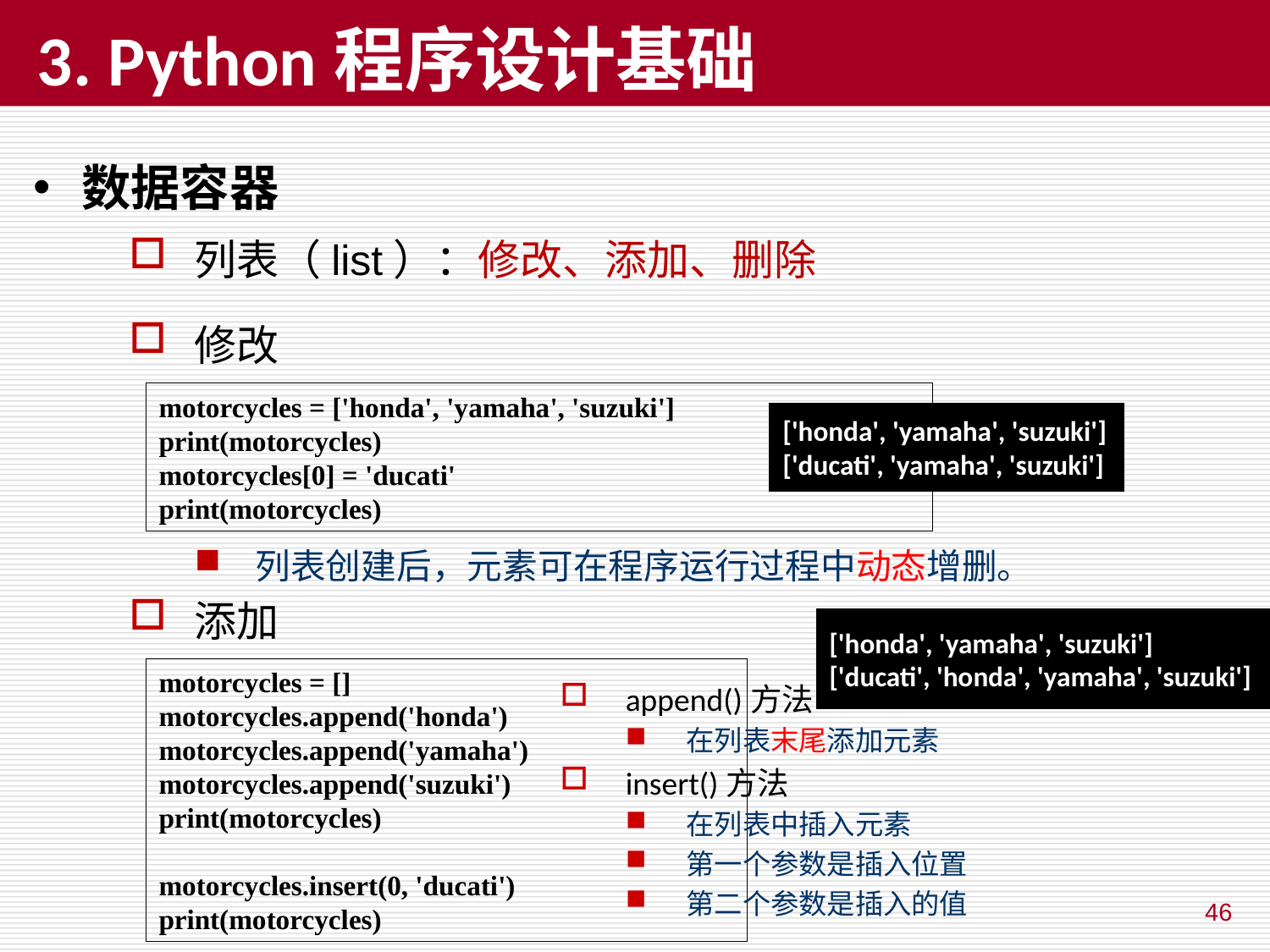

# 3. Python程序设计基础
数据容器
列表（list）：修改、添加、删除

修改

列表创建后，元素可在程序运行过程中动态增删。
添加

motorcycles = ['honda', 'yamaha', 'suzuki']
print(motorcycles)
motorcycles[0] = 'ducati'
print(motorcycles)
['honda', 'yamaha', 'suzuki']
['ducati', 'yamaha', 'suzuki']
['honda', 'yamaha', 'suzuki']
['ducati', 'honda', 'yamaha', 'suzuki']
motorcycles = []
motorcycles.append('honda')
motorcycles.append('yamaha')
motorcycles.append('suzuki')
print(motorcycles)

motorcycles.insert(0, 'ducati')
print(motorcycles)
append()方法
在列表末尾添加元素
insert()方法
在列表中插入元素
第一个参数是插入位置
第二个参数是插入的值
46